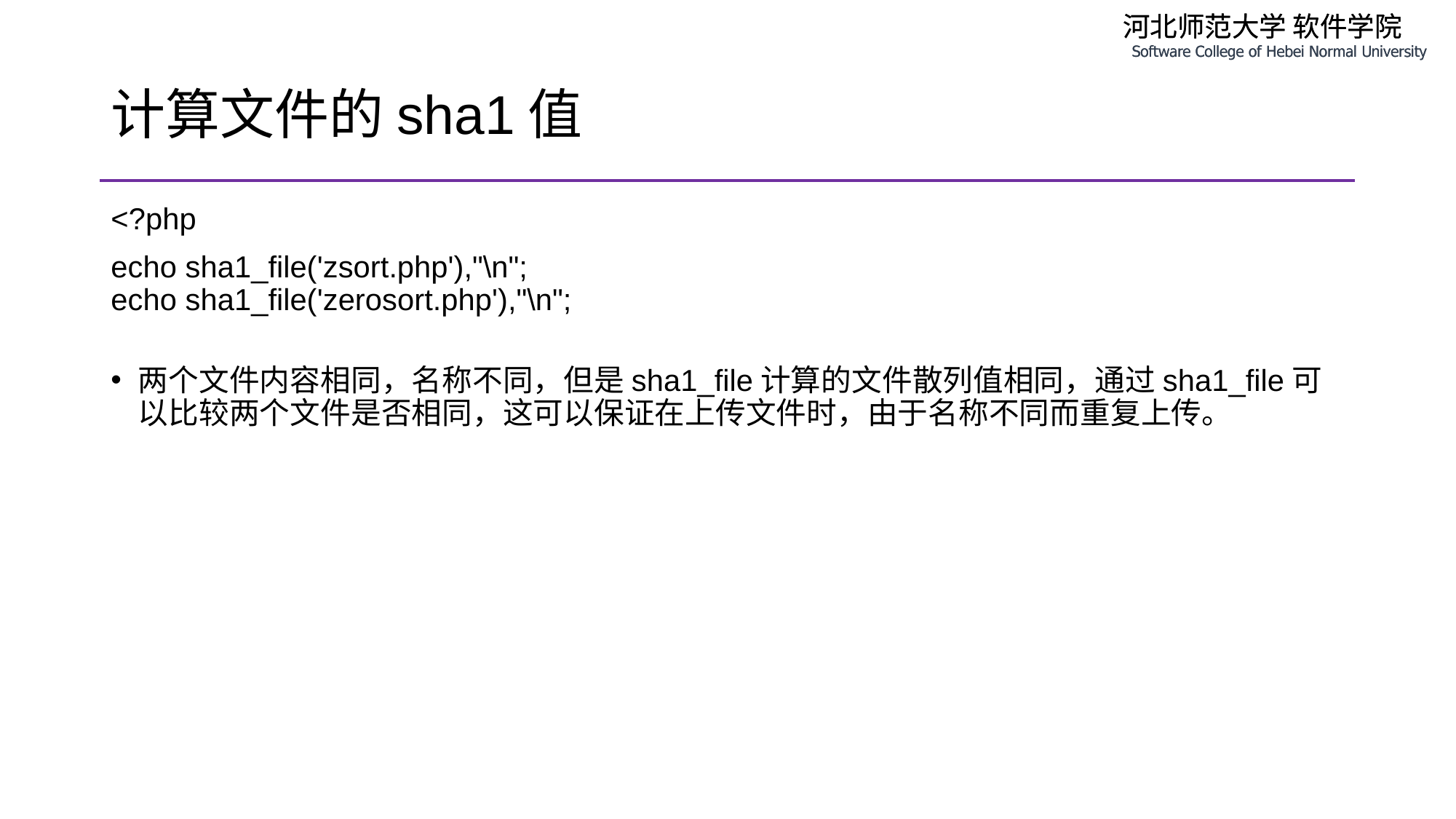

# 计算文件的sha1值
<?php
echo sha1_file('zsort.php'),"\n";
echo sha1_file('zerosort.php'),"\n";
两个文件内容相同，名称不同，但是sha1_file计算的文件散列值相同，通过sha1_file可以比较两个文件是否相同，这可以保证在上传文件时，由于名称不同而重复上传。